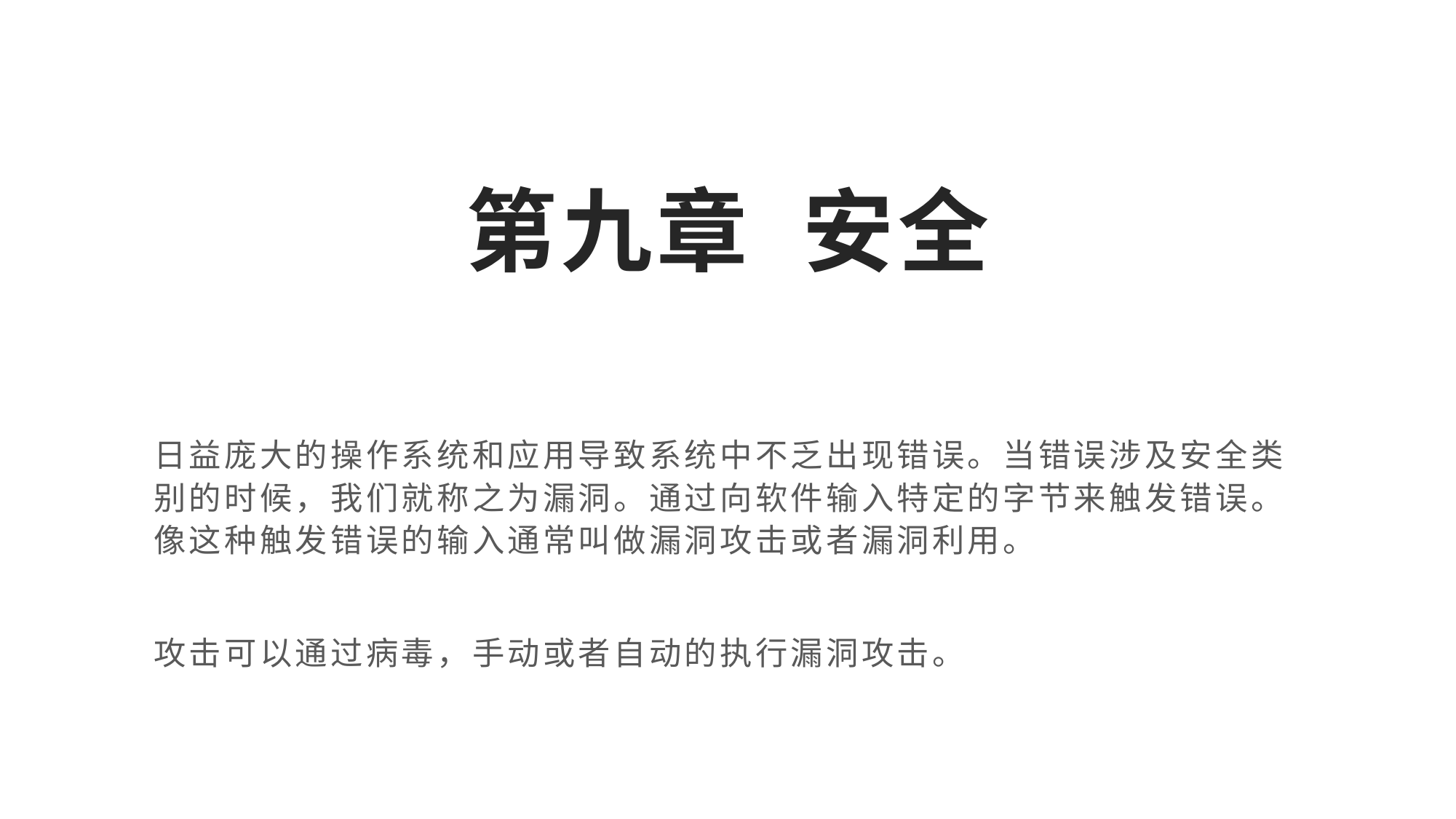

# 第九章  安全
日益庞大的操作系统和应用导致系统中不乏出现错误。当错误涉及安全类别的时候，我们就称之为漏洞。通过向软件输入特定的字节来触发错误。像这种触发错误的输入通常叫做漏洞攻击或者漏洞利用。

攻击可以通过病毒，手动或者自动的执行漏洞攻击。